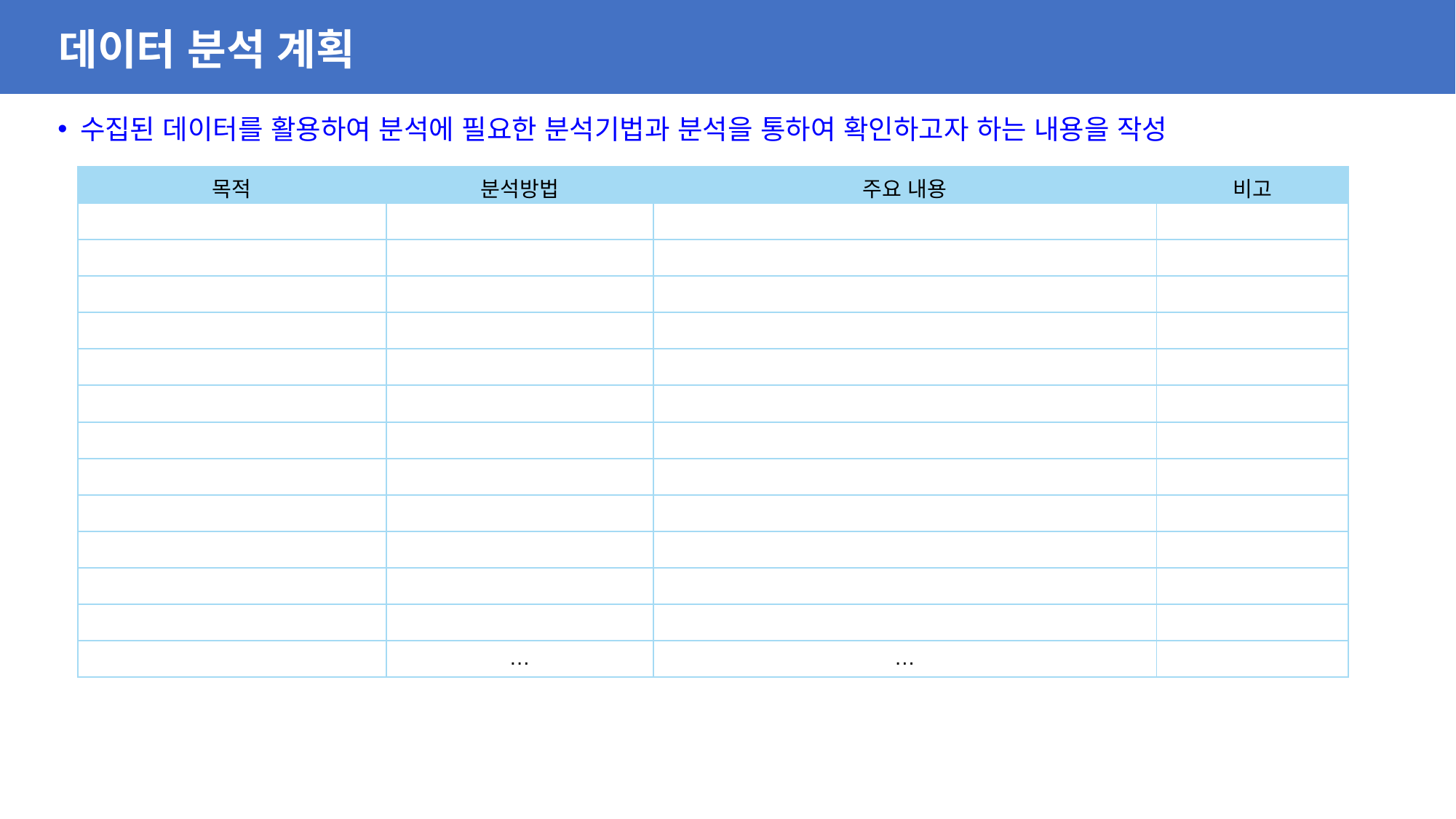

데이터 분석 계획
 수집된 데이터를 활용하여 분석에 필요한 분석기법과 분석을 통하여 확인하고자 하는 내용을 작성
| 목적 | 분석방법 | 주요 내용 | 비고 |
| --- | --- | --- | --- |
|  |  |  |  |
|  |  |  |  |
|  |  |  |  |
|  |  |  |  |
|  |  |  |  |
|  |  |  |  |
|  |  |  |  |
|  |  |  |  |
|  |  |  |  |
|  |  |  |  |
|  |  |  |  |
|  |  |  |  |
|  | … | … |  |